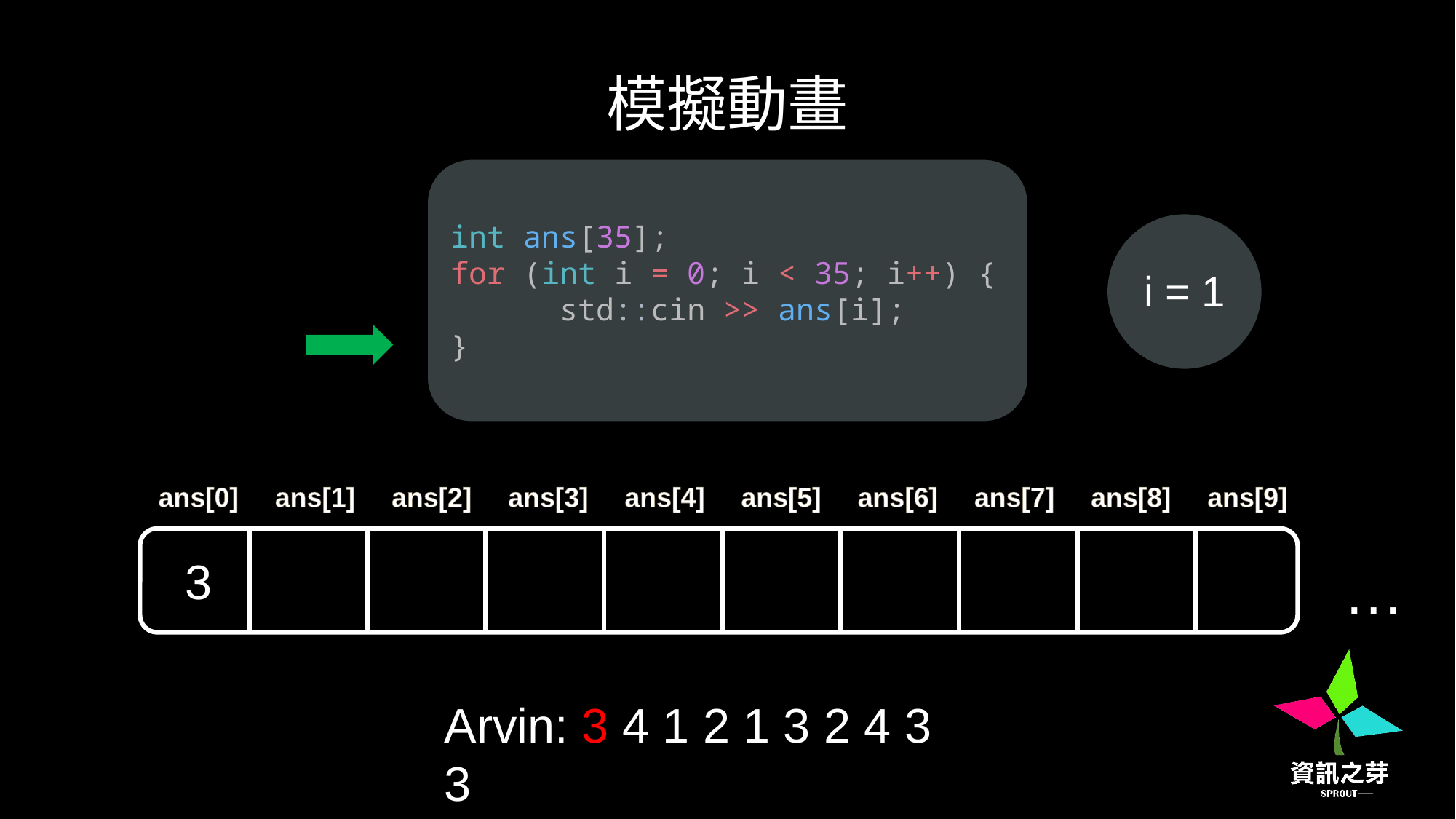

模擬動畫
int ans[35];
for (int i = 0; i < 35; i++) {
	std::cin >> ans[i];
}

i = 1

ans[0]
ans[1]
ans[2]
ans[3]
ans[4]
ans[5]
ans[6]
ans[7]
ans[8]
ans[9]

…
3
Arvin: 3 4 1 2 1 3 2 4 3 3